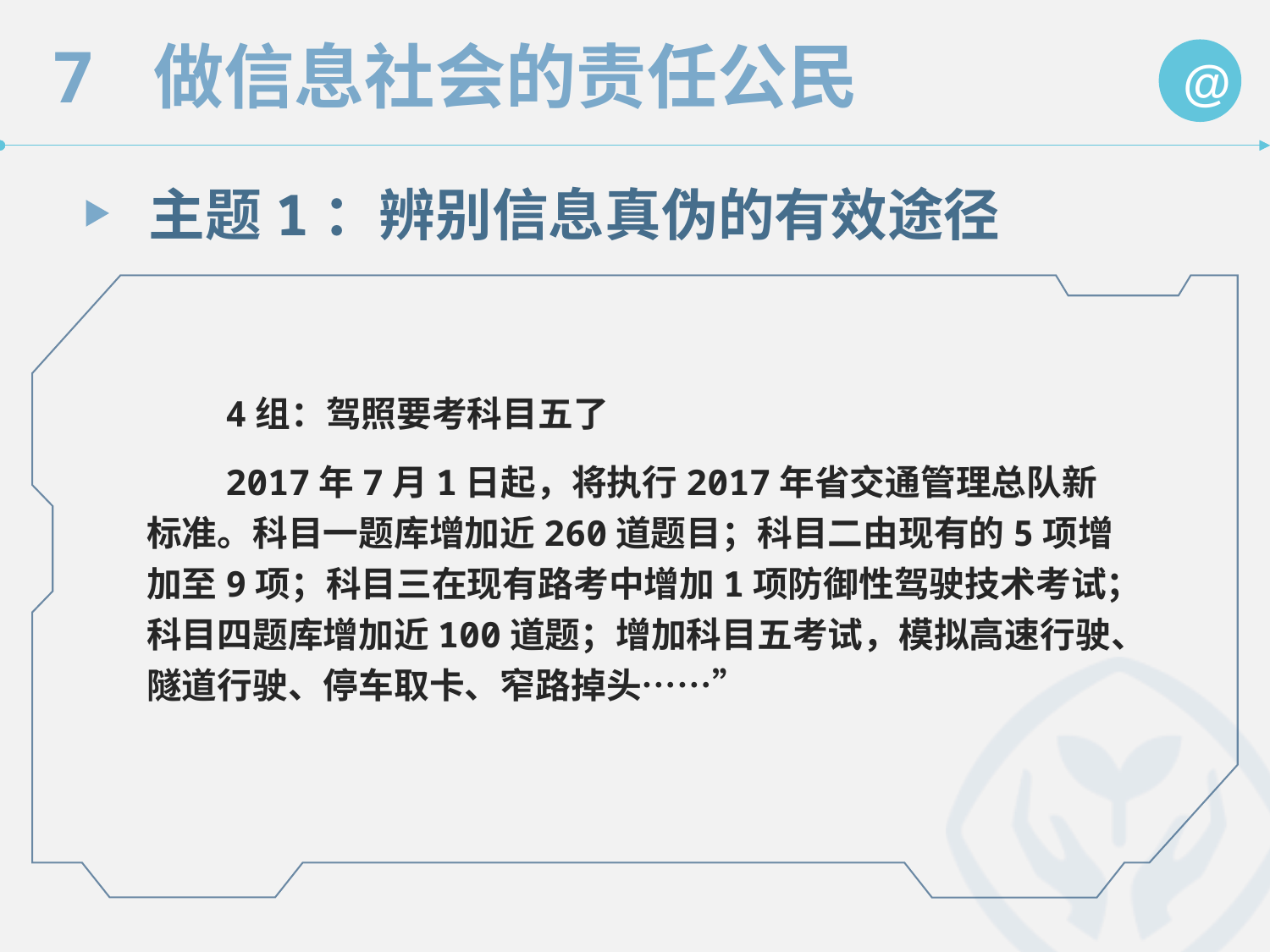

主题1：辨别信息真伪的有效途径

　　4组：驾照要考科目五了
　　2017年7月1日起，将执行2017年省交通管理总队新标准。科目一题库增加近260道题目；科目二由现有的5项增加至9项；科目三在现有路考中增加1项防御性驾驶技术考试；科目四题库增加近100道题；增加科目五考试，模拟高速行驶、隧道行驶、停车取卡、窄路掉头……”